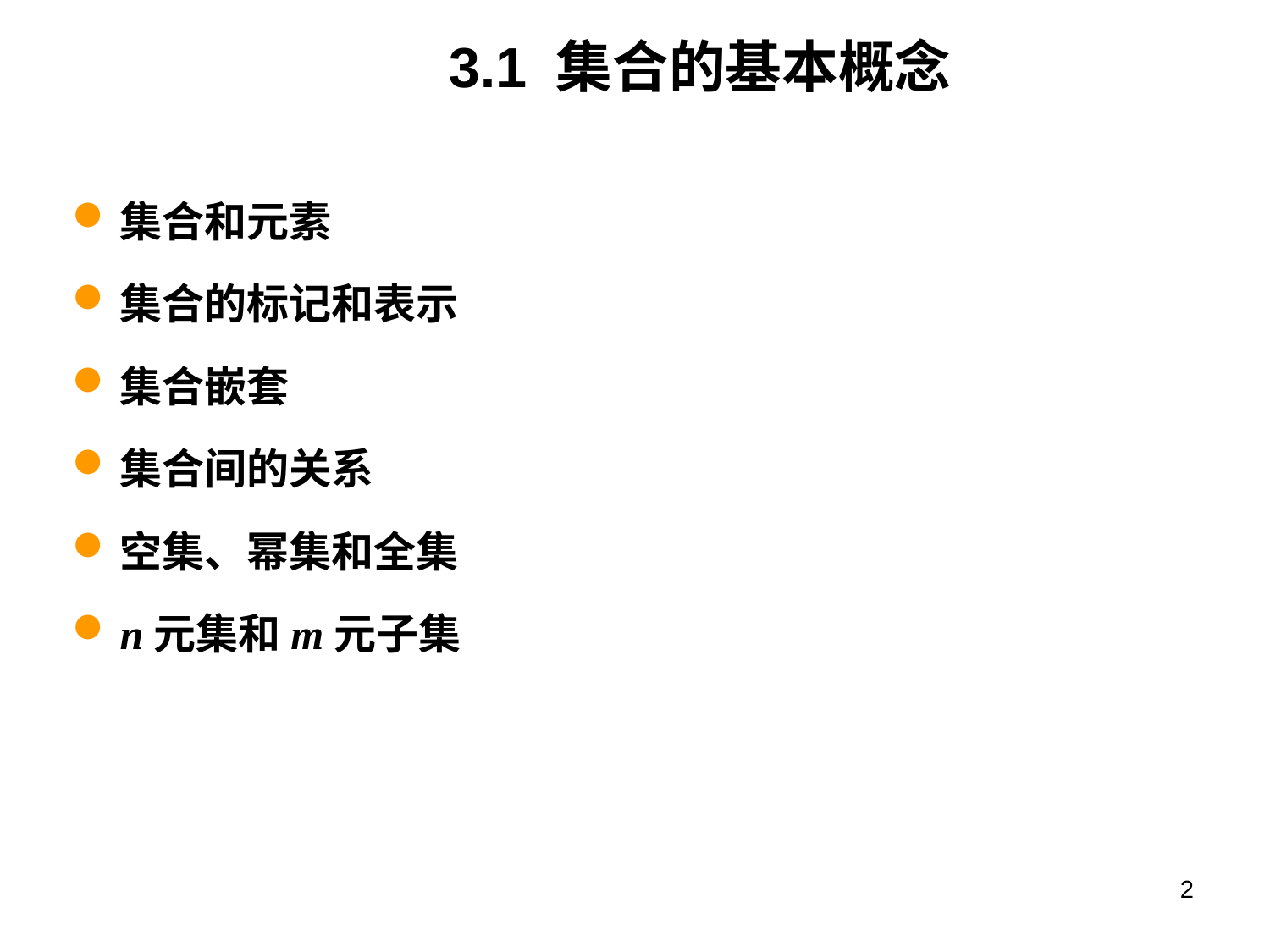

# 3.1 集合的基本概念
集合和元素
集合的标记和表示
集合嵌套
集合间的关系
空集、幂集和全集
n元集和m元子集
2